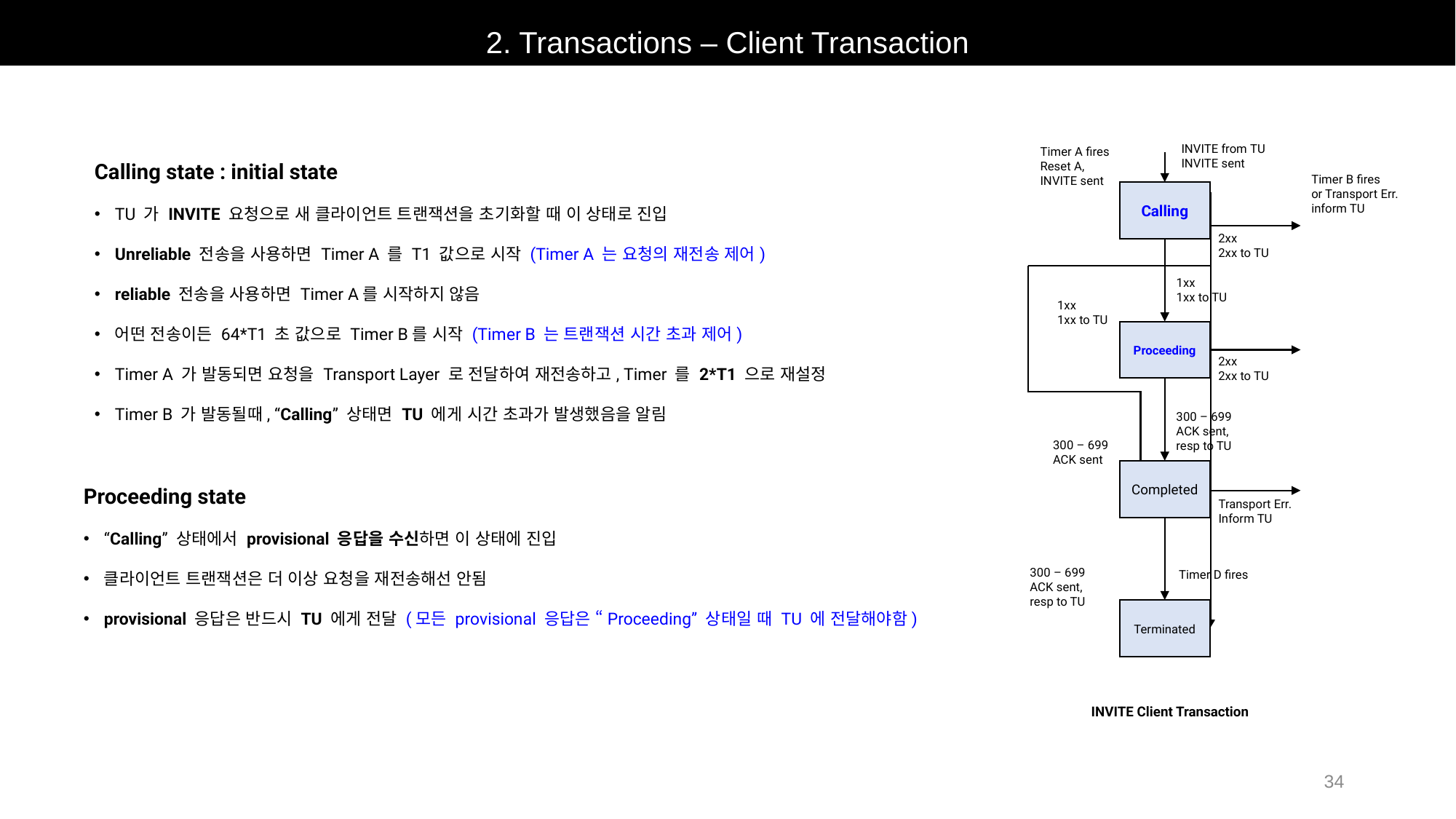

# 2. Transactions – Client Transaction
Calling state : initial state
TU 가 INVITE 요청으로 새 클라이언트 트랜잭션을 초기화할 때 이 상태로 진입
Unreliable 전송을 사용하면 Timer A 를 T1 값으로 시작 (Timer A 는 요청의 재전송 제어)
reliable 전송을 사용하면 Timer A를 시작하지 않음
어떤 전송이든 64*T1 초 값으로 Timer B를 시작 (Timer B 는 트랜잭션 시간 초과 제어)
Timer A 가 발동되면 요청을 Transport Layer 로 전달하여 재전송하고, Timer 를 2*T1 으로 재설정
Timer B 가 발동될때, “Calling” 상태면 TU 에게 시간 초과가 발생했음을 알림
INVITE from TU
INVITE sent
Timer A fires
Reset A,
INVITE sent
Timer B fires
or Transport Err.
inform TU
Calling
2xx
2xx to TU
1xx
1xx to TU
1xx
1xx to TU
Proceeding
2xx
2xx to TU
300 – 699
ACK sent,
resp to TU
300 – 699
ACK sent
Proceeding state
“Calling” 상태에서 provisional 응답을 수신하면 이 상태에 진입
클라이언트 트랜잭션은 더 이상 요청을 재전송해선 안됨
provisional 응답은 반드시 TU 에게 전달 (모든 provisional 응답은 “Proceeding” 상태일 때 TU 에 전달해야함)
Completed
Transport Err.
Inform TU
300 – 699
ACK sent,
resp to TU
Timer D fires
Terminated
INVITE Client Transaction
34